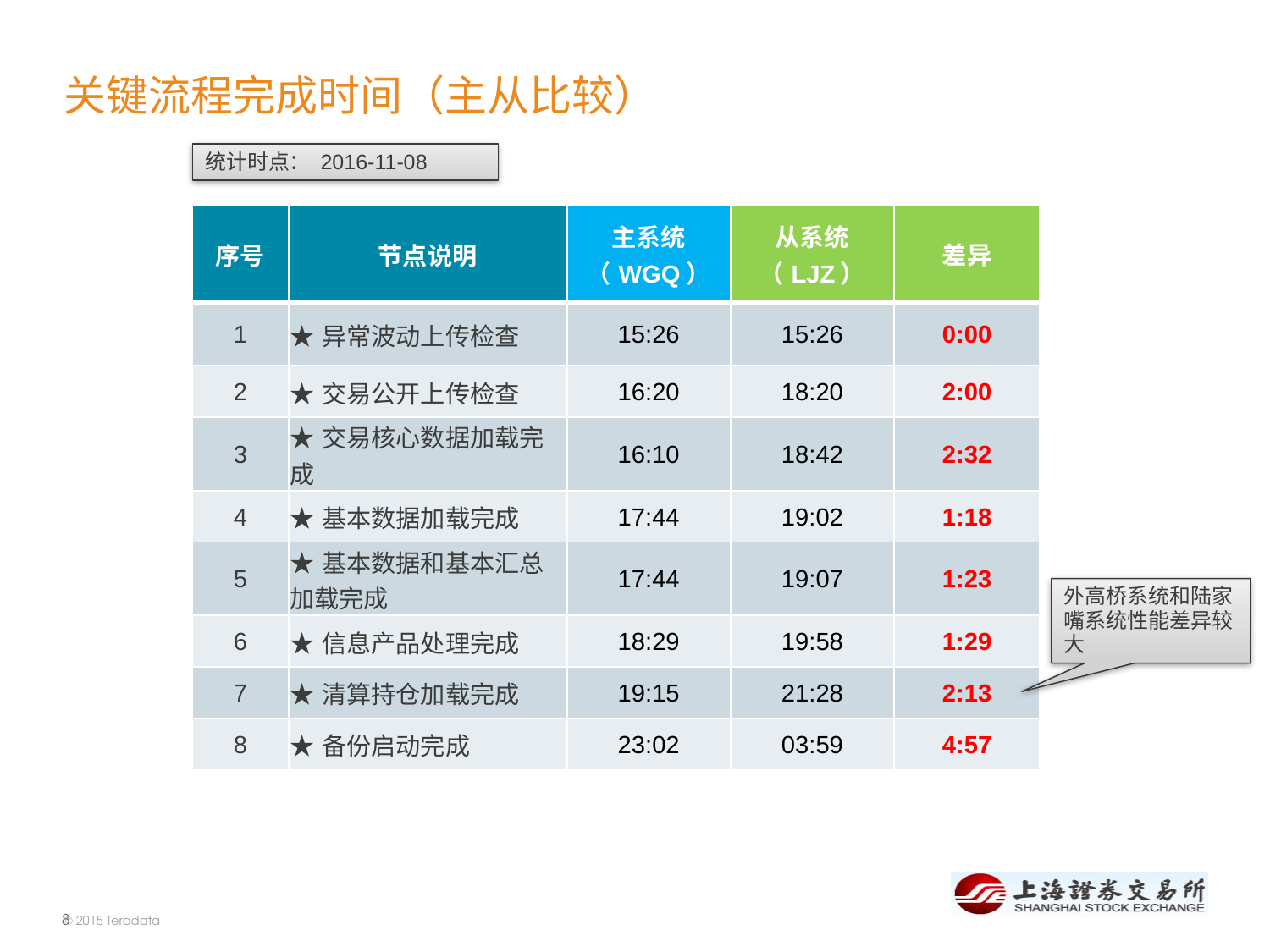

# 关键流程完成时间（主从比较）
统计时点： 2016-11-08
| 序号 | 节点说明 | 主系统（WGQ） | 从系统 （LJZ） | 差异 |
| --- | --- | --- | --- | --- |
| 1 | ★异常波动上传检查 | 15:26 | 15:26 | 0:00 |
| 2 | ★交易公开上传检查 | 16:20 | 18:20 | 2:00 |
| 3 | ★交易核心数据加载完成 | 16:10 | 18:42 | 2:32 |
| 4 | ★基本数据加载完成 | 17:44 | 19:02 | 1:18 |
| 5 | ★基本数据和基本汇总加载完成 | 17:44 | 19:07 | 1:23 |
| 6 | ★信息产品处理完成 | 18:29 | 19:58 | 1:29 |
| 7 | ★清算持仓加载完成 | 19:15 | 21:28 | 2:13 |
| 8 | ★备份启动完成 | 23:02 | 03:59 | 4:57 |
外高桥系统和陆家嘴系统性能差异较大
© 2015 Teradata